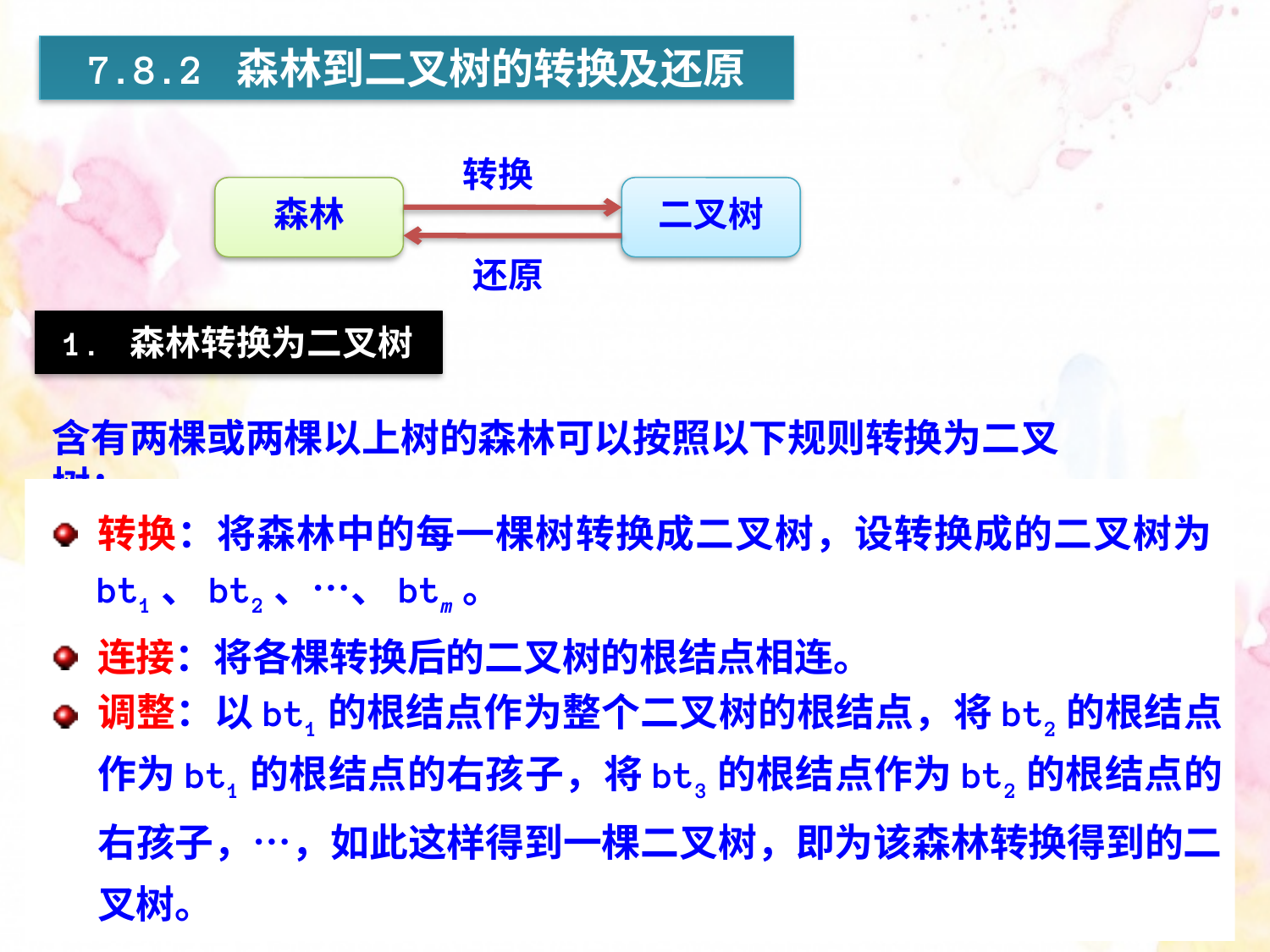

7.8.2 森林到二叉树的转换及还原
转换
森林
二叉树
还原
1. 森林转换为二叉树
含有两棵或两棵以上树的森林可以按照以下规则转换为二叉树：
转换：将森林中的每一棵树转换成二叉树，设转换成的二叉树为bt1、bt2、…、btm。
连接：将各棵转换后的二叉树的根结点相连。
调整：以bt1的根结点作为整个二叉树的根结点，将bt2的根结点作为bt1的根结点的右孩子，将bt3的根结点作为bt2的根结点的右孩子，…，如此这样得到一棵二叉树，即为该森林转换得到的二叉树。